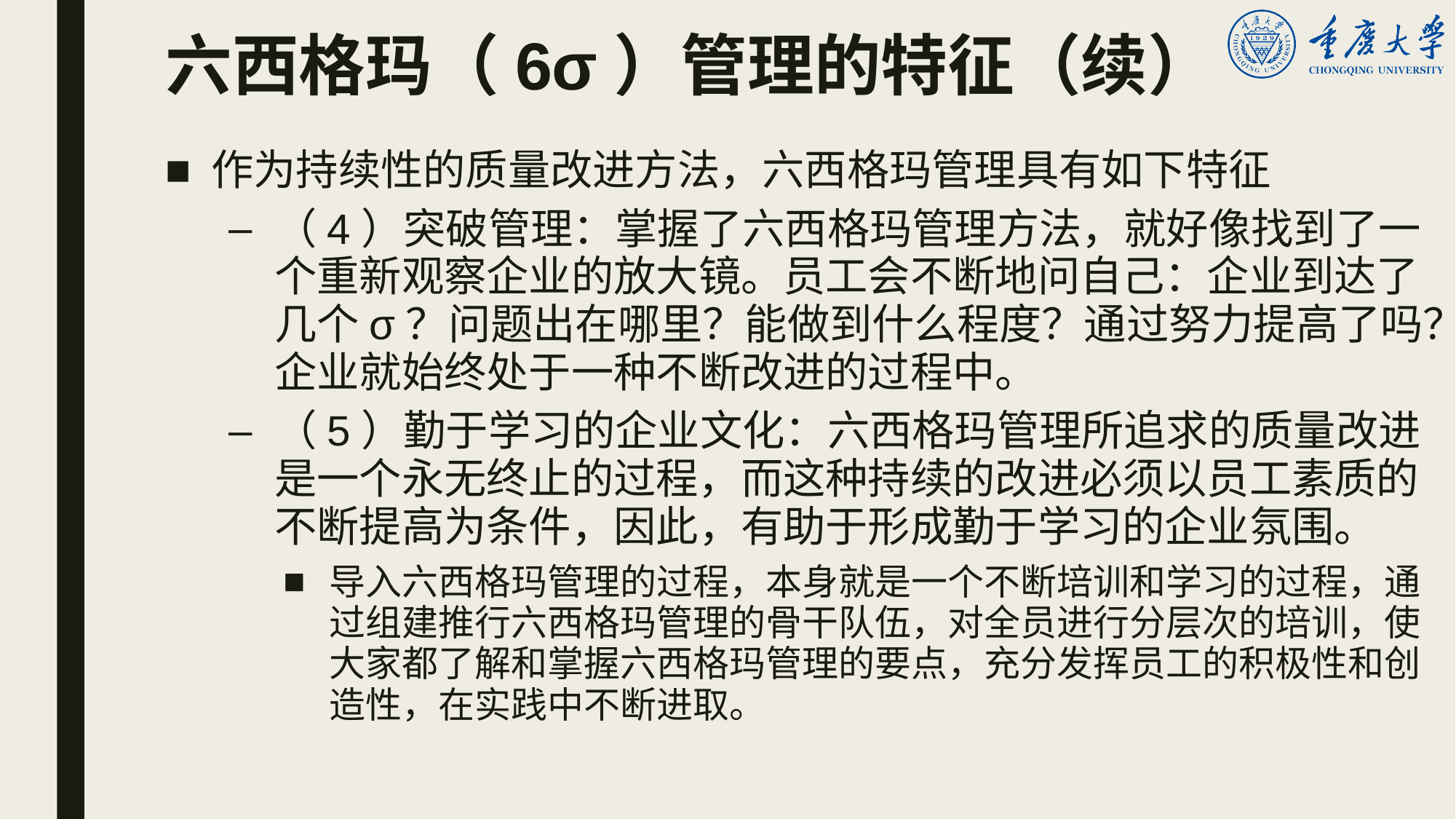

# 六西格玛（6σ）管理的特征（续）
作为持续性的质量改进方法，六西格玛管理具有如下特征
（4）突破管理：掌握了六西格玛管理方法，就好像找到了一个重新观察企业的放大镜。员工会不断地问自己：企业到达了几个σ？问题出在哪里？能做到什么程度？通过努力提高了吗？企业就始终处于一种不断改进的过程中。
（5）勤于学习的企业文化：六西格玛管理所追求的质量改进是一个永无终止的过程，而这种持续的改进必须以员工素质的不断提高为条件，因此，有助于形成勤于学习的企业氛围。
导入六西格玛管理的过程，本身就是一个不断培训和学习的过程，通过组建推行六西格玛管理的骨干队伍，对全员进行分层次的培训，使大家都了解和掌握六西格玛管理的要点，充分发挥员工的积极性和创造性，在实践中不断进取。